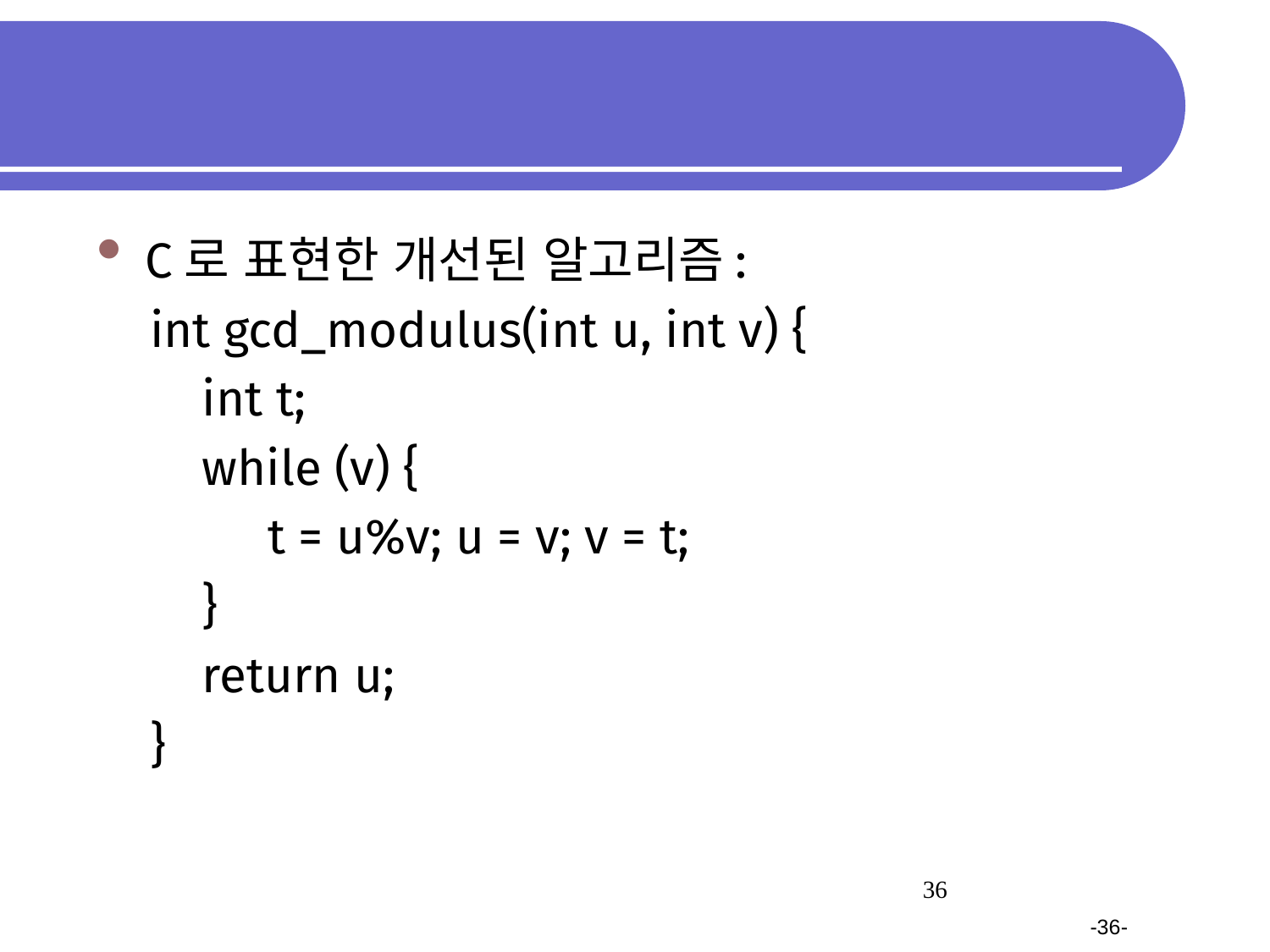

#
C로 표현한 개선된 알고리즘:
    int gcd_modulus(int u, int v) {
        int t;
        while (v) {
             t = u%v; u = v; v = t;
        }
        return u;
    }
36